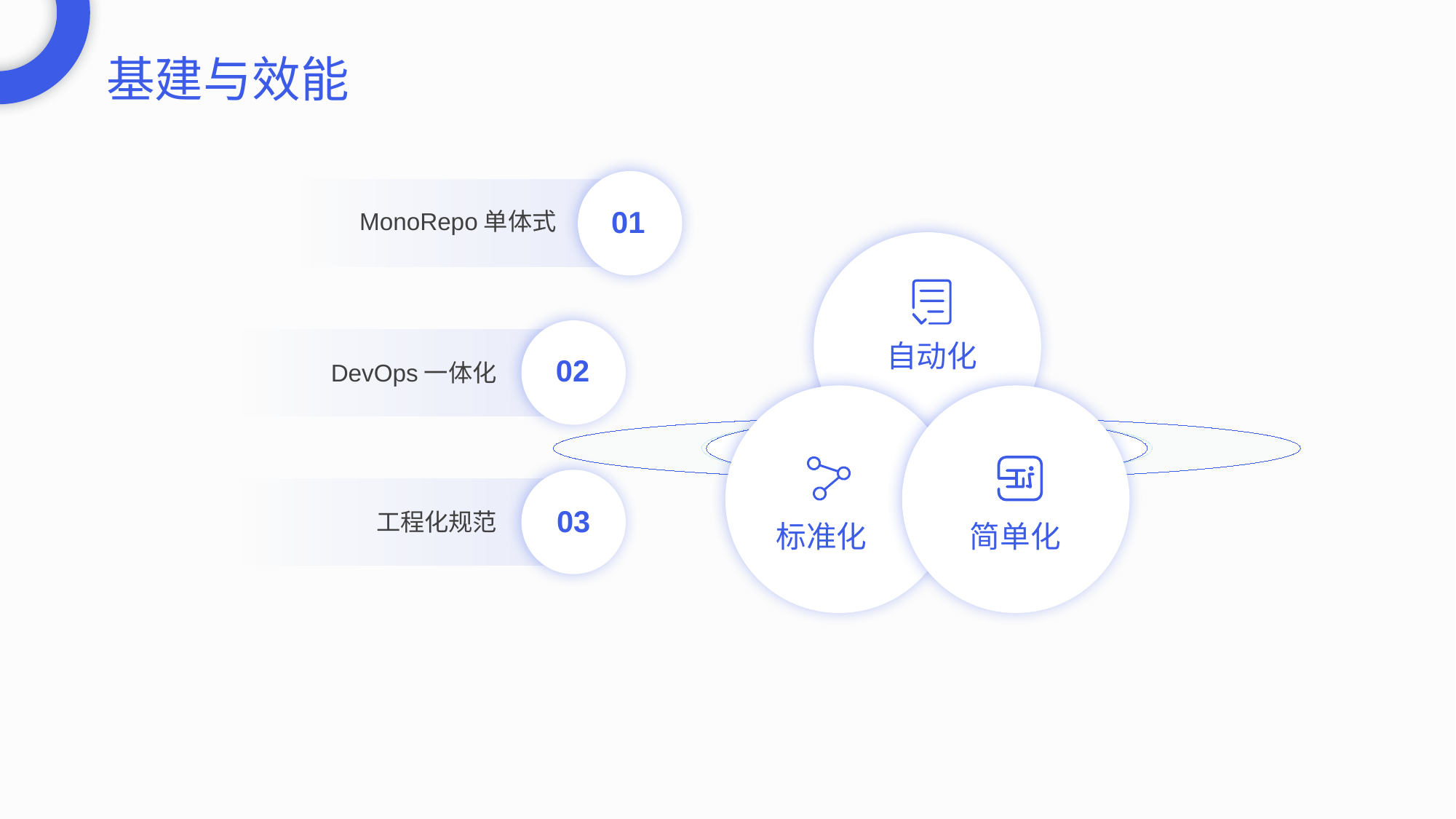

基建与效能

01
MonoRepo单体式

自动化

简单化
标准化

02
DevOps一体化

03
工程化规范